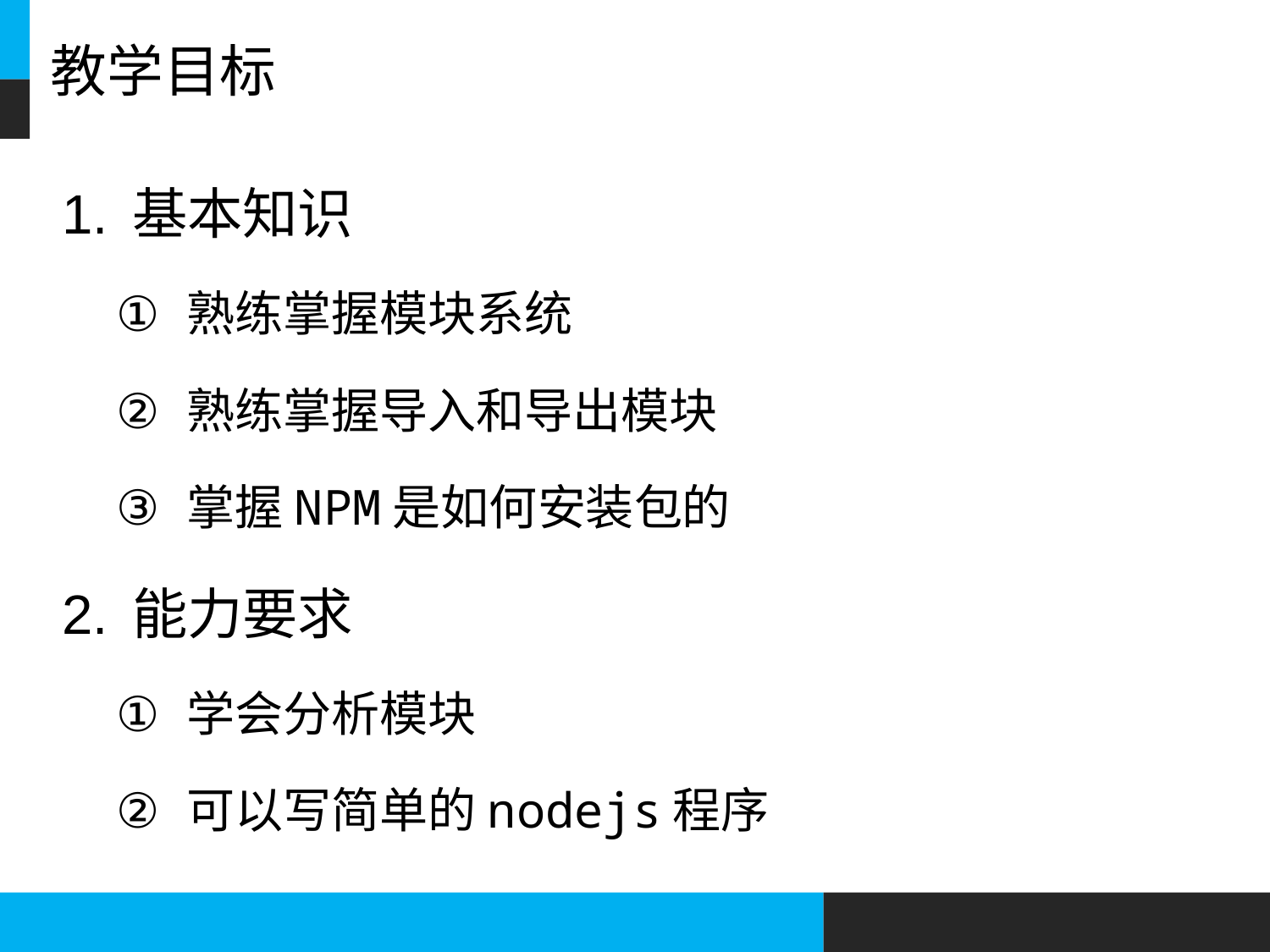

# 教学目标
基本知识
熟练掌握模块系统
熟练掌握导入和导出模块
掌握NPM是如何安装包的
能力要求
学会分析模块
可以写简单的nodejs程序